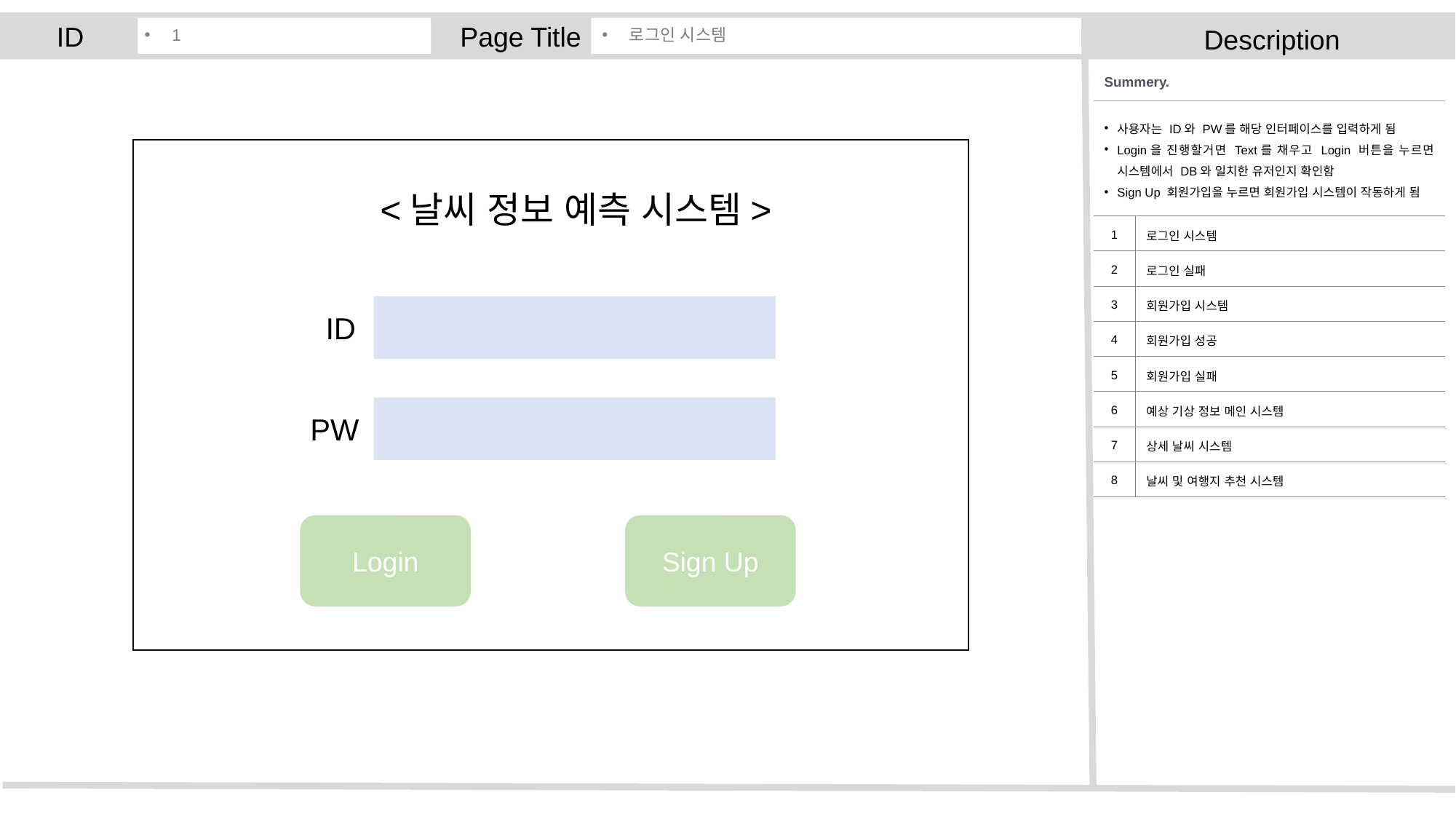

ID
1
Page Title
로그인 시스템
Description
| Summery. |  |
| --- | --- |
| 사용자는 ID와 PW를 해당 인터페이스를 입력하게 됨 Login을 진행할거면 Text를 채우고 Login 버튼을 누르면 시스템에서 DB와 일치한 유저인지 확인함 Sign Up 회원가입을 누르면 회원가입 시스템이 작동하게 됨 |  |
| 1 | 로그인 시스템 |
| 2 | 로그인 실패 |
| 3 | 회원가입 시스템 |
| 4 | 회원가입 성공 |
| 5 | 회원가입 실패 |
| 6 | 예상 기상 정보 메인 시스템 |
| 7 | 상세 날씨 시스템 |
| 8 | 날씨 및 여행지 추천 시스템 |

<날씨 정보 예측 시스템>

ID

PW
Login
Sign Up